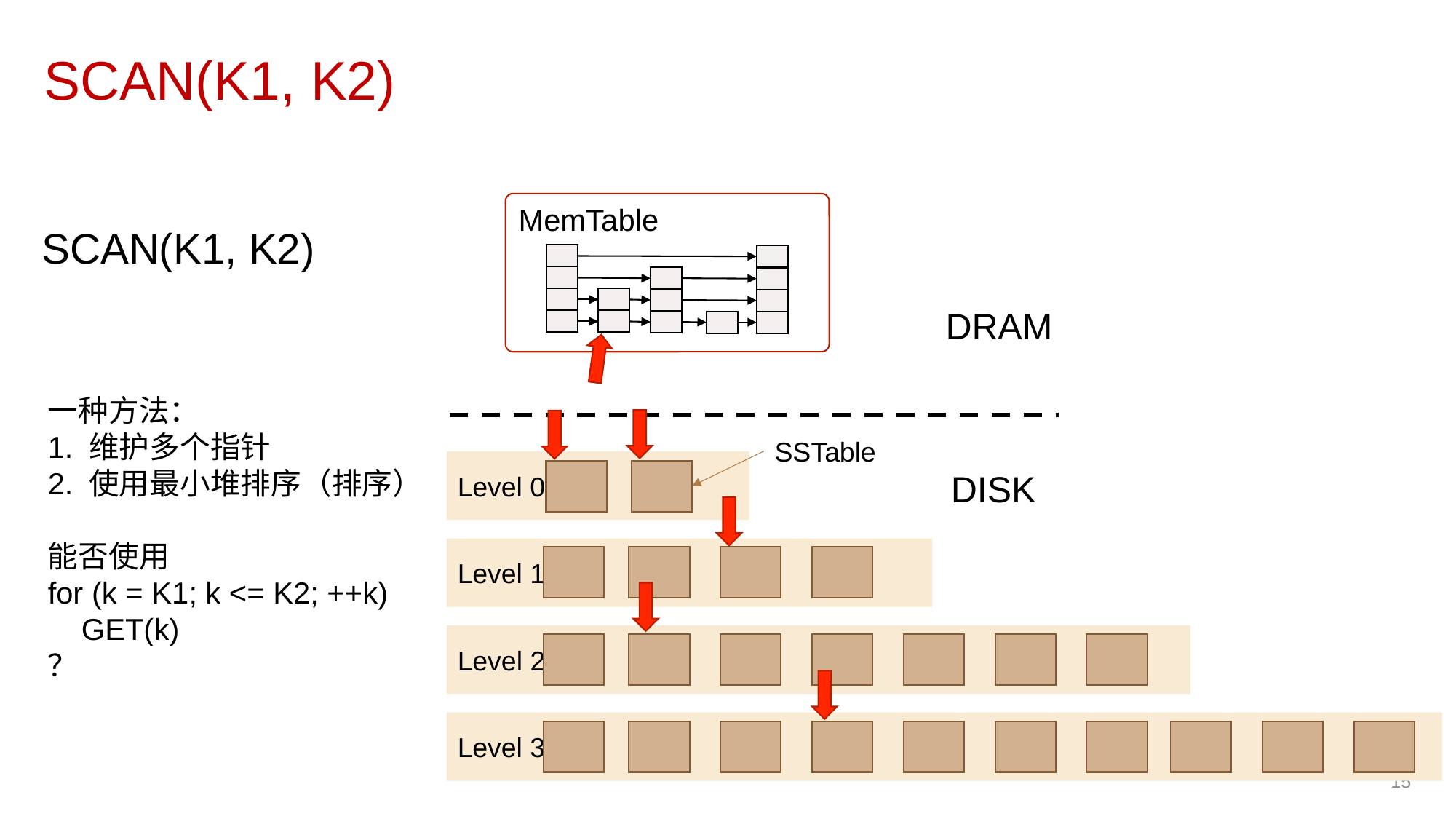

# SCAN(K1, K2)
MemTable

DRAM
Level 0
DISK

Level 1

Level 2

Level 3

SSTable
SCAN(K1, K2)

一种方法：
1. 维护多个指针
2. 使用最小堆排序（排序）

能否使用
for (k = K1; k <= K2; ++k)
    GET(k)
？

15